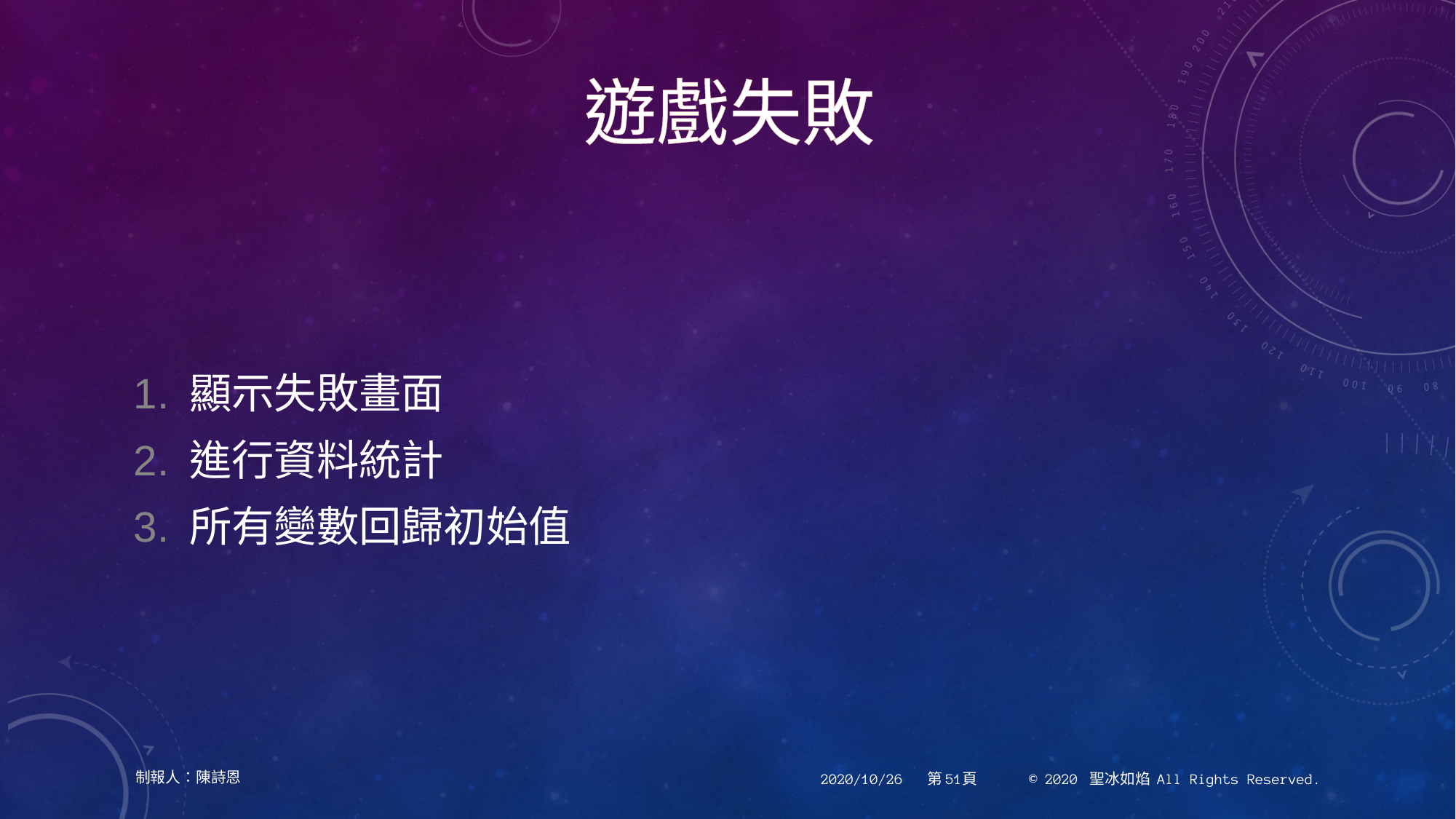

# 遊戲失敗
顯示失敗畫面
進行資料統計
所有變數回歸初始值
第51頁
制報人：陳詩恩
2020/10/26